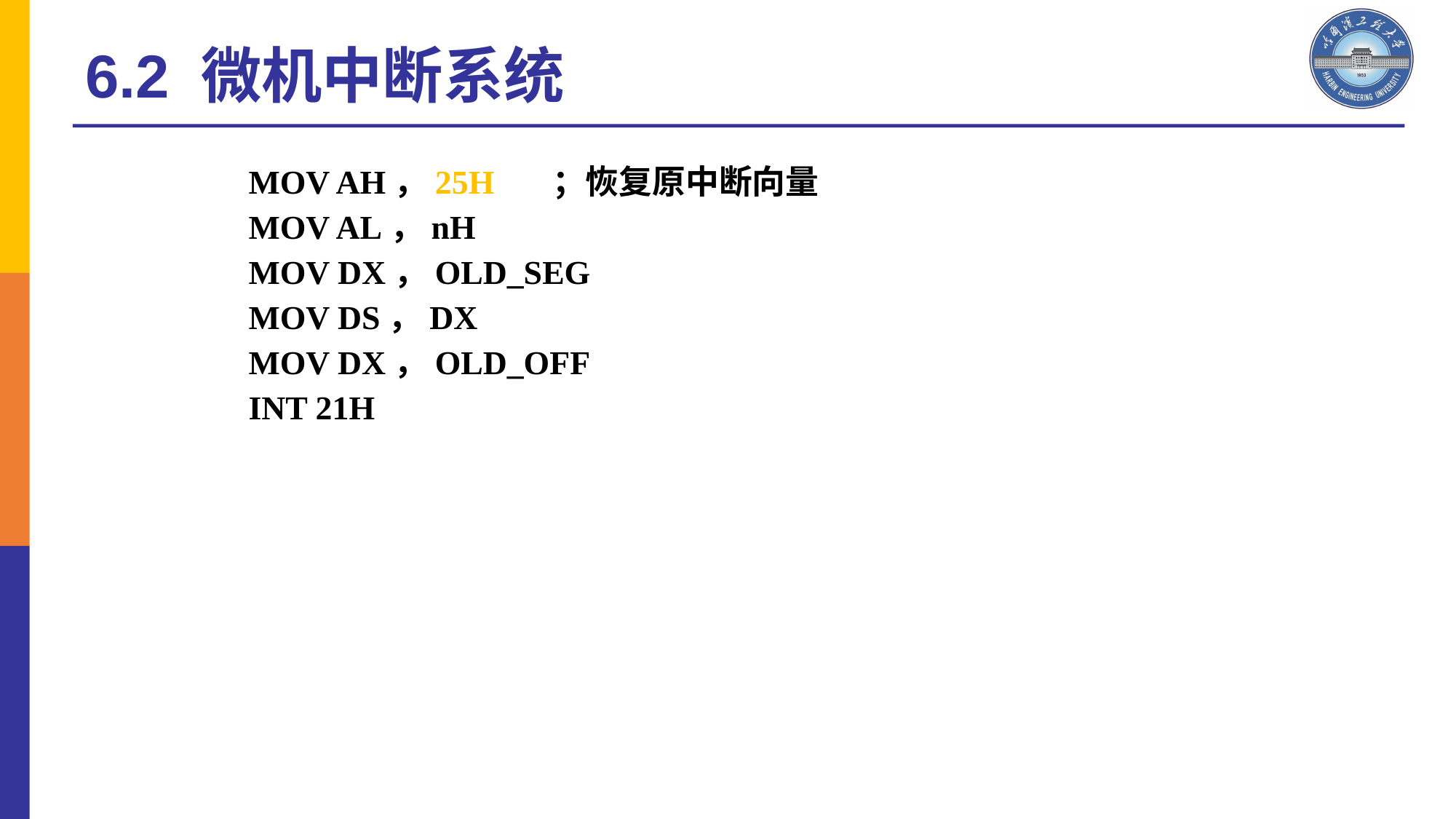

6.2 微机中断系统
MOV AH，25H      ；恢复原中断向量
MOV AL，nH
MOV DX，OLD_SEG
MOV DS，DX
MOV DX，OLD_OFF
INT 21H